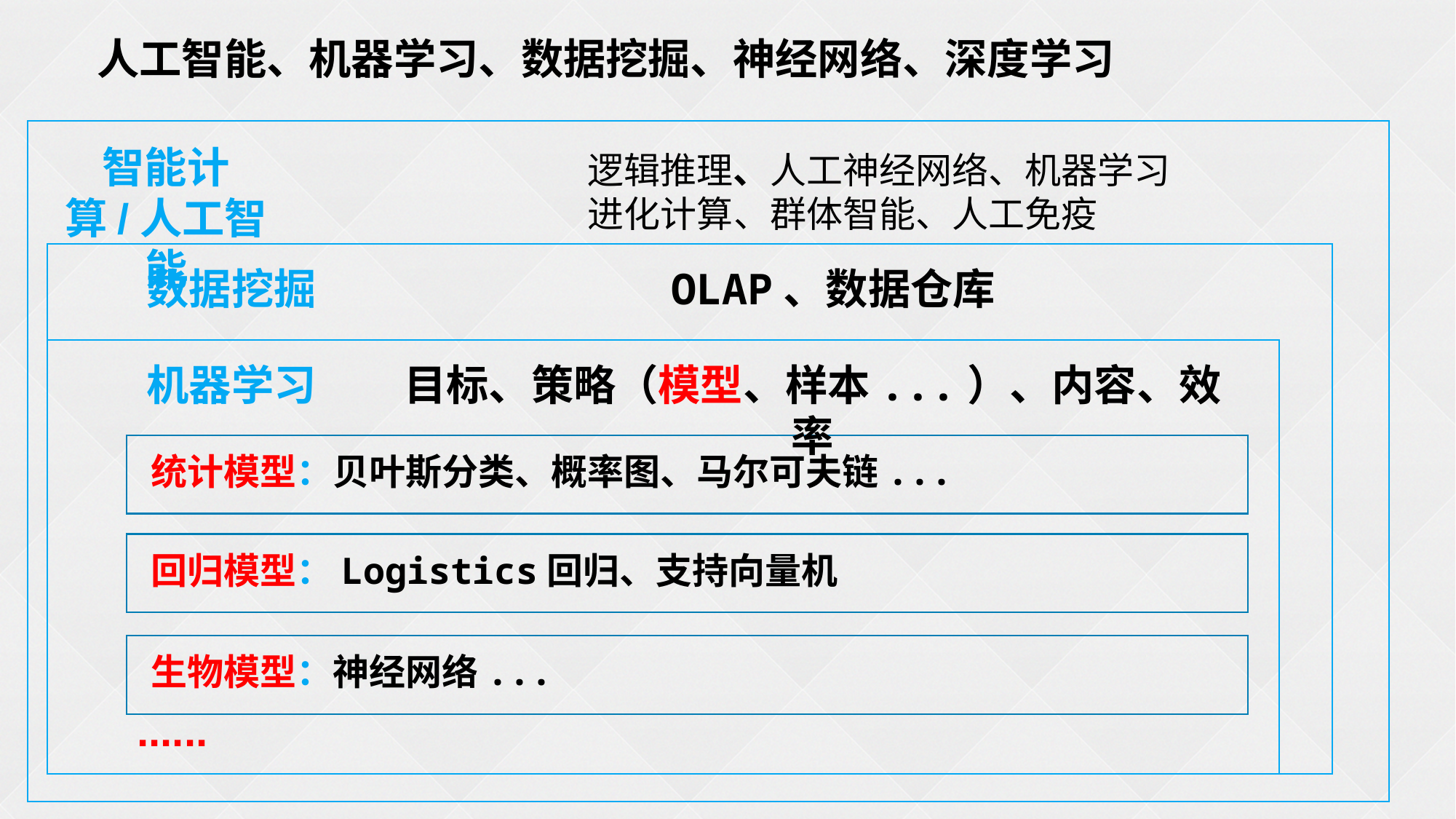

人工智能、机器学习、数据挖掘、神经网络、深度学习

智能计算/人工智能
                          逻辑推理、人工神经网络、机器学习
                          进化计算、群体智能、人工免疫

OLAP、数据仓库
数据挖掘

目标、策略（模型、样本...）、内容、效率
机器学习

统计模型：贝叶斯分类、概率图、马尔可夫链...

回归模型：Logistics回归、支持向量机

生物模型：神经网络...
......